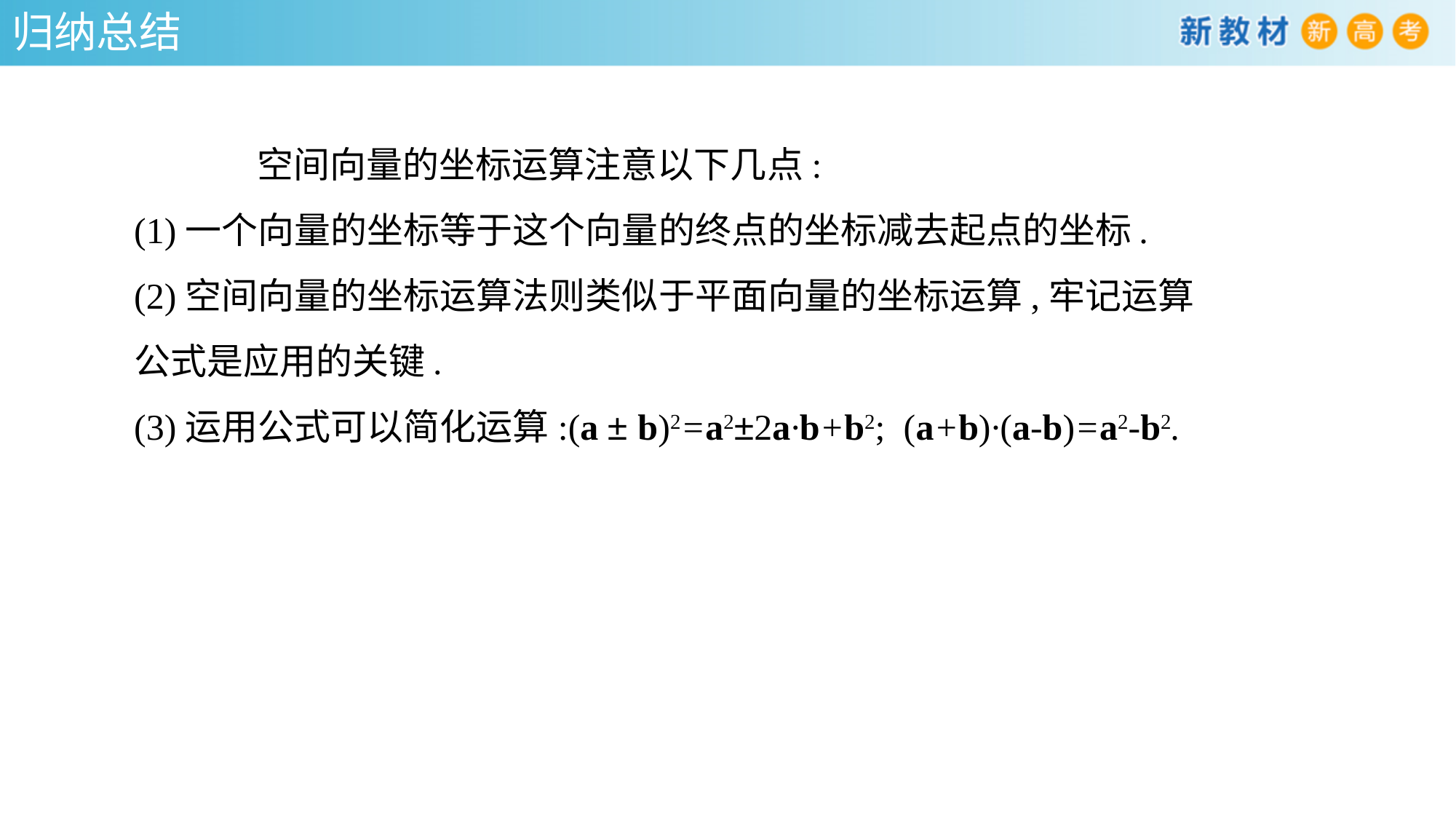

归纳总结
              空间向量的坐标运算注意以下几点:
(1)一个向量的坐标等于这个向量的终点的坐标减去起点的坐标.
(2)空间向量的坐标运算法则类似于平面向量的坐标运算,牢记运算公式是应用的关键.
(3)运用公式可以简化运算:(a ± b)2=a2±2a·b+b2;  (a+b)·(a-b)=a2-b2.